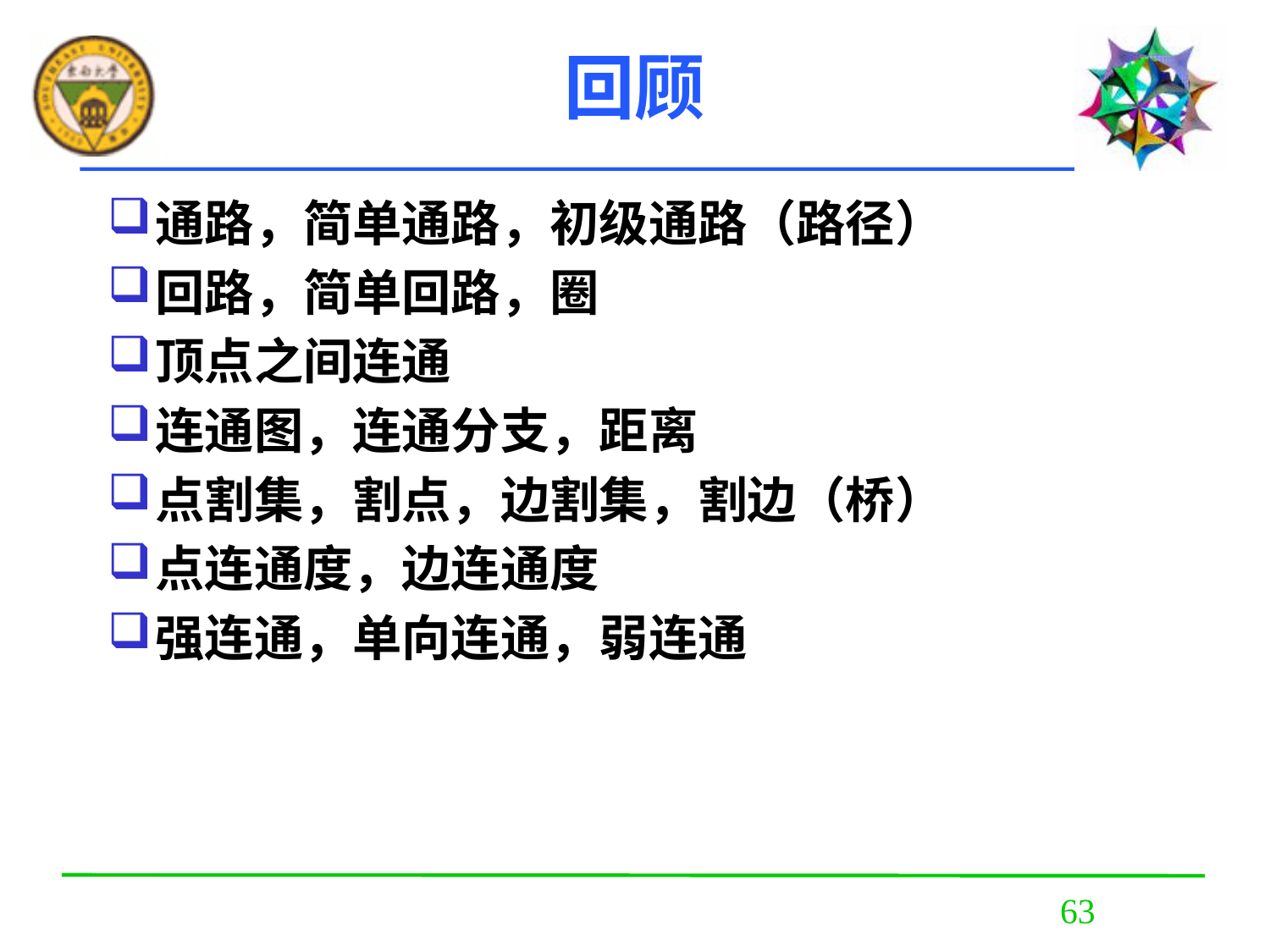

# 回顾
通路，简单通路，初级通路（路径）
回路，简单回路，圈
顶点之间连通
连通图，连通分支，距离
点割集，割点，边割集，割边（桥）
点连通度，边连通度
强连通，单向连通，弱连通